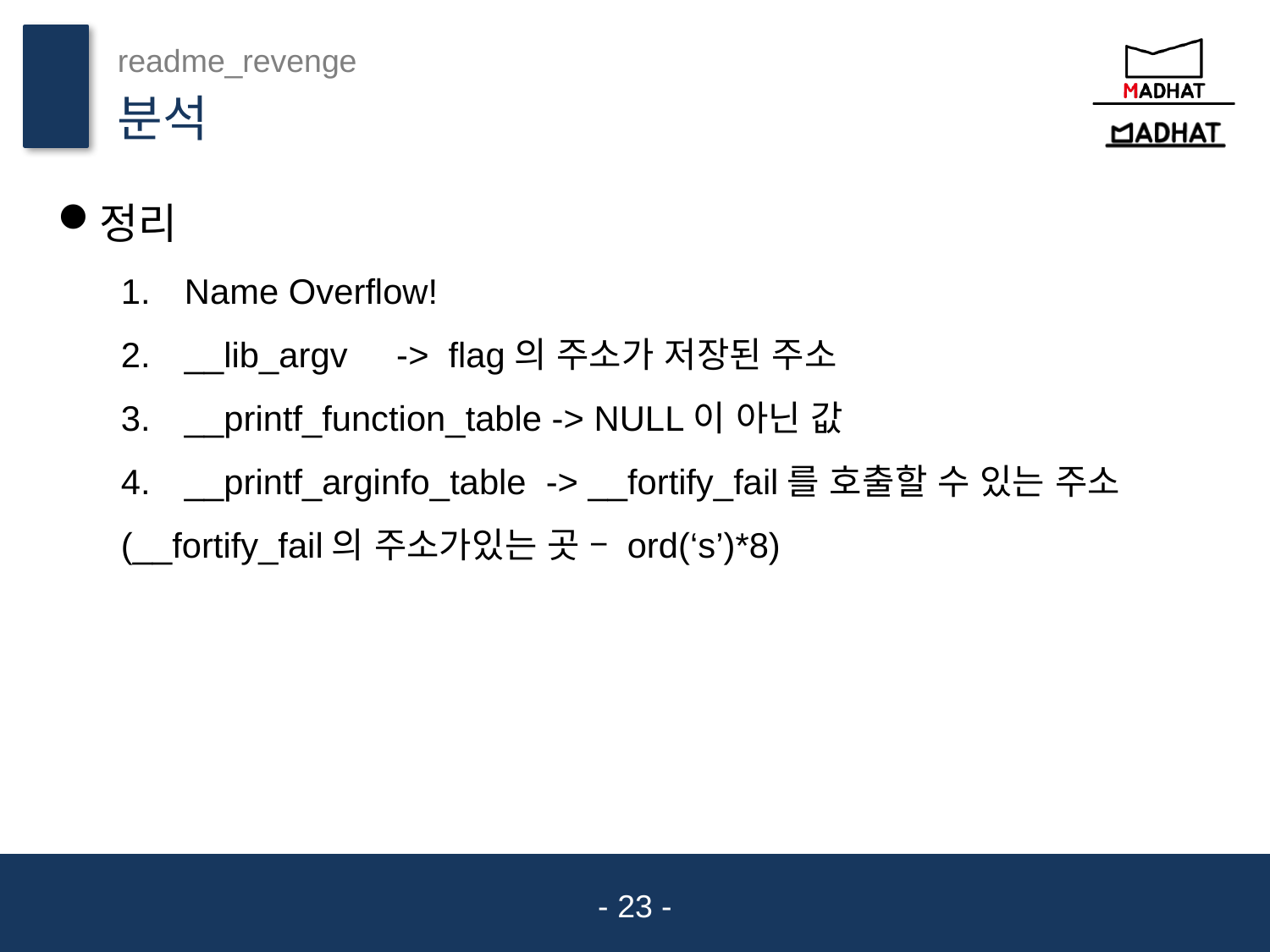

readme_revenge
분석
정리
Name Overflow!
__lib_argv     ->  flag의 주소가 저장된 주소
__printf_function_table -> NULL이 아닌 값
__printf_arginfo_table  -> __fortify_fail를 호출할 수 있는 주소
(__fortify_fail의 주소가있는 곳 – ord(‘s’)*8)
- 23 -